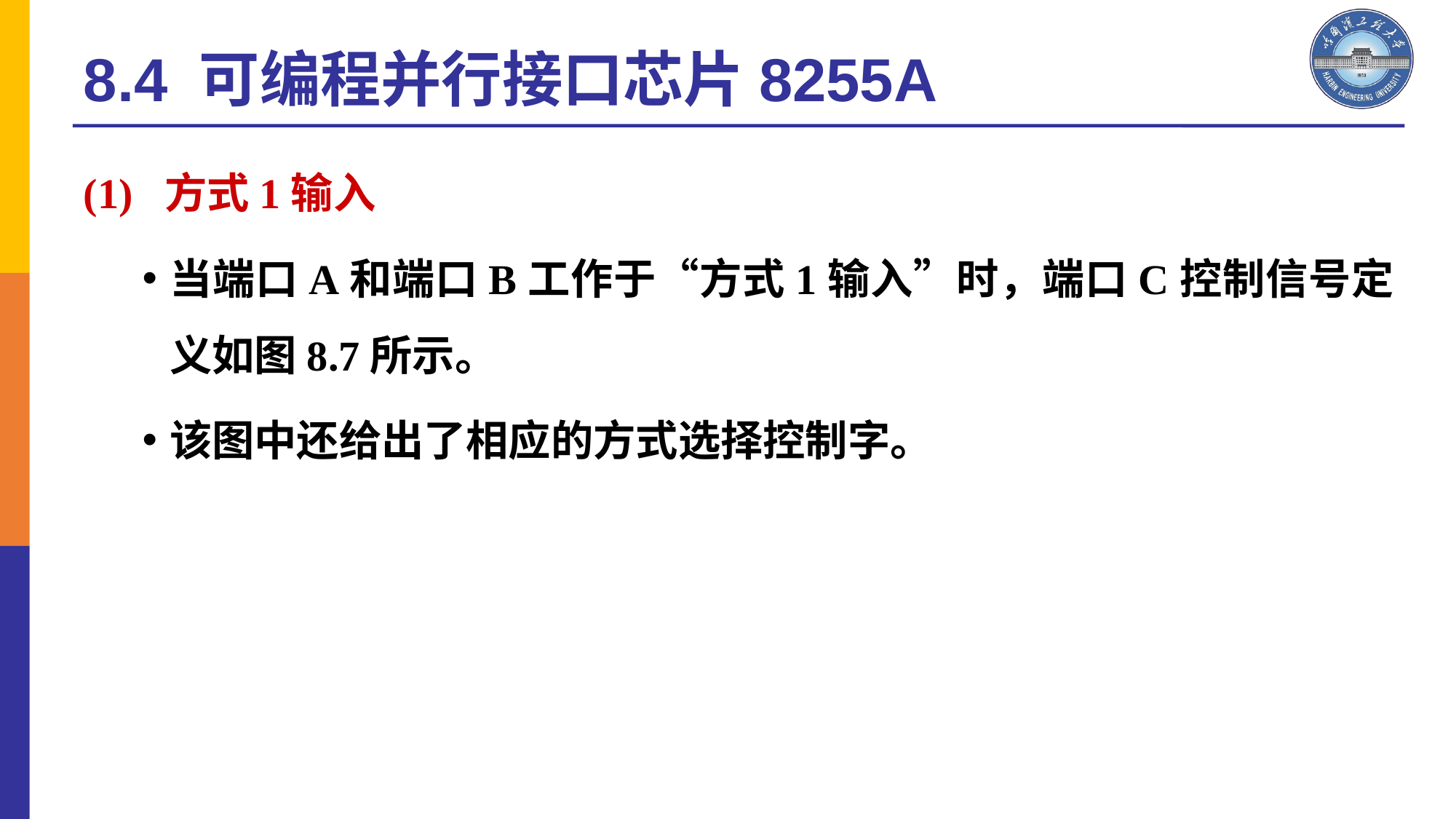

8.4 可编程并行接口芯片8255A
(1)  方式1输入
当端口A和端口B工作于“方式1输入”时，端口C控制信号定义如图8.7所示。
该图中还给出了相应的方式选择控制字。